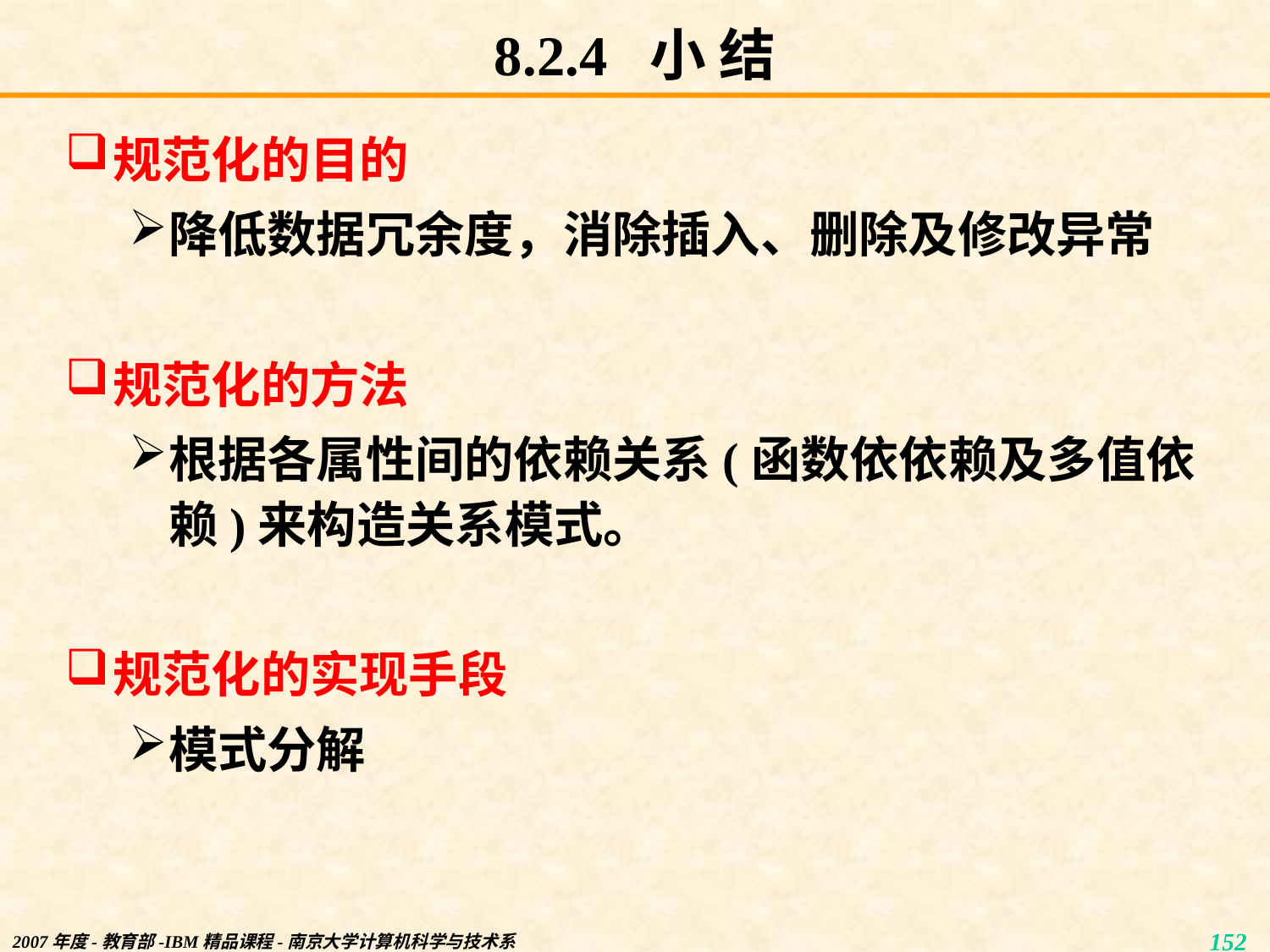

# 8.2.4  小 结
规范化的目的
降低数据冗余度，消除插入、删除及修改异常

规范化的方法
根据各属性间的依赖关系(函数依依赖及多值依赖)来构造关系模式。

规范化的实现手段
模式分解
152
2007年度-教育部-IBM精品课程-南京大学计算机科学与技术系